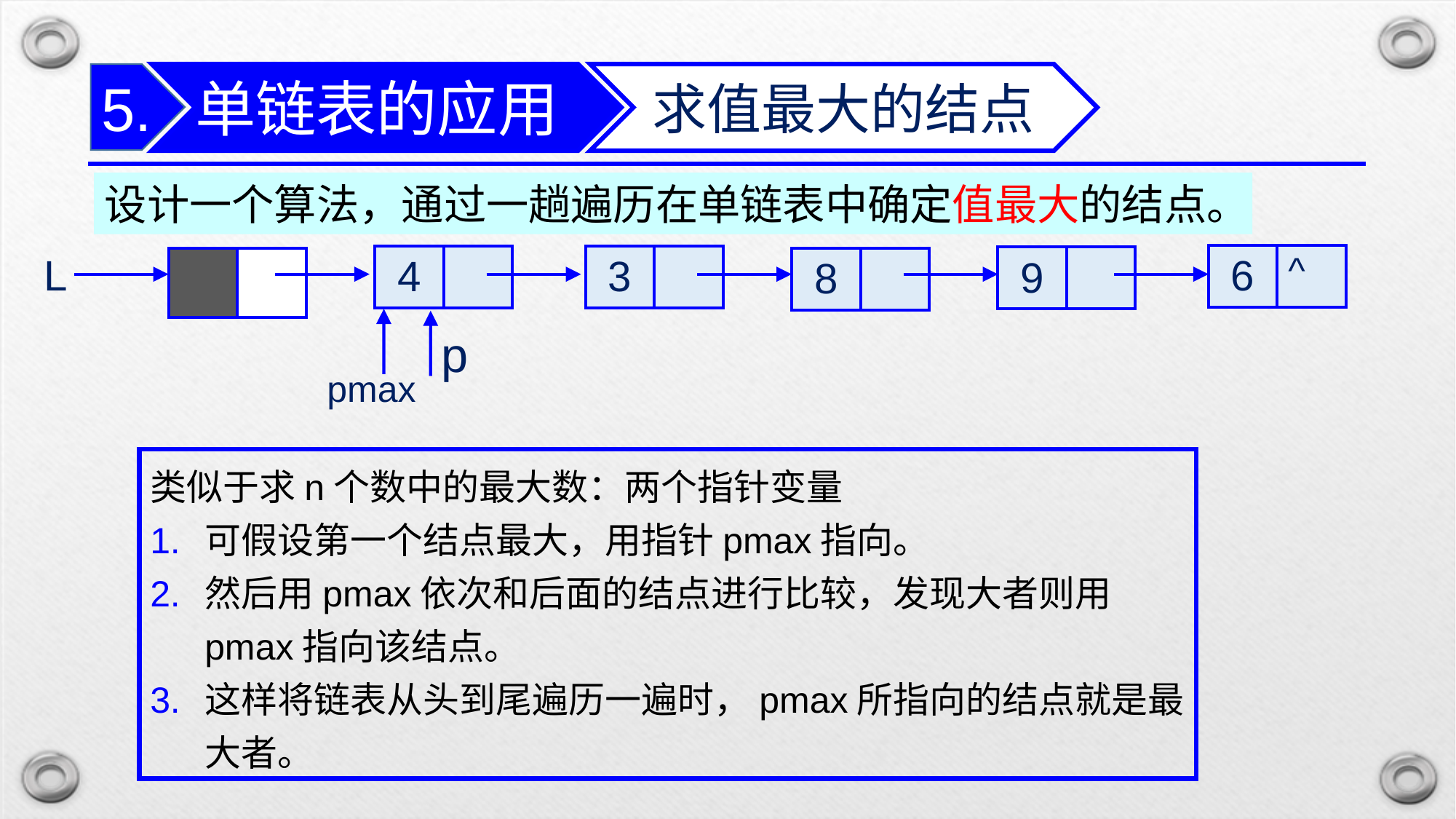

单链表的应用

5.
求值最大的结点
设计一个算法，通过一趟遍历在单链表中确定值最大的结点。
…
L
| 6 | ^ |
| --- | --- |
| 4 |  |
| --- | --- |
| 3 |  |
| --- | --- |
| 9 |  |
| --- | --- |
| 8 |  |
| --- | --- |
|  |  |
| --- | --- |

pmax

p
类似于求n个数中的最大数：两个指针变量
可假设第一个结点最大，用指针pmax指向。
然后用pmax依次和后面的结点进行比较，发现大者则用pmax指向该结点。
这样将链表从头到尾遍历一遍时，pmax所指向的结点就是最大者。